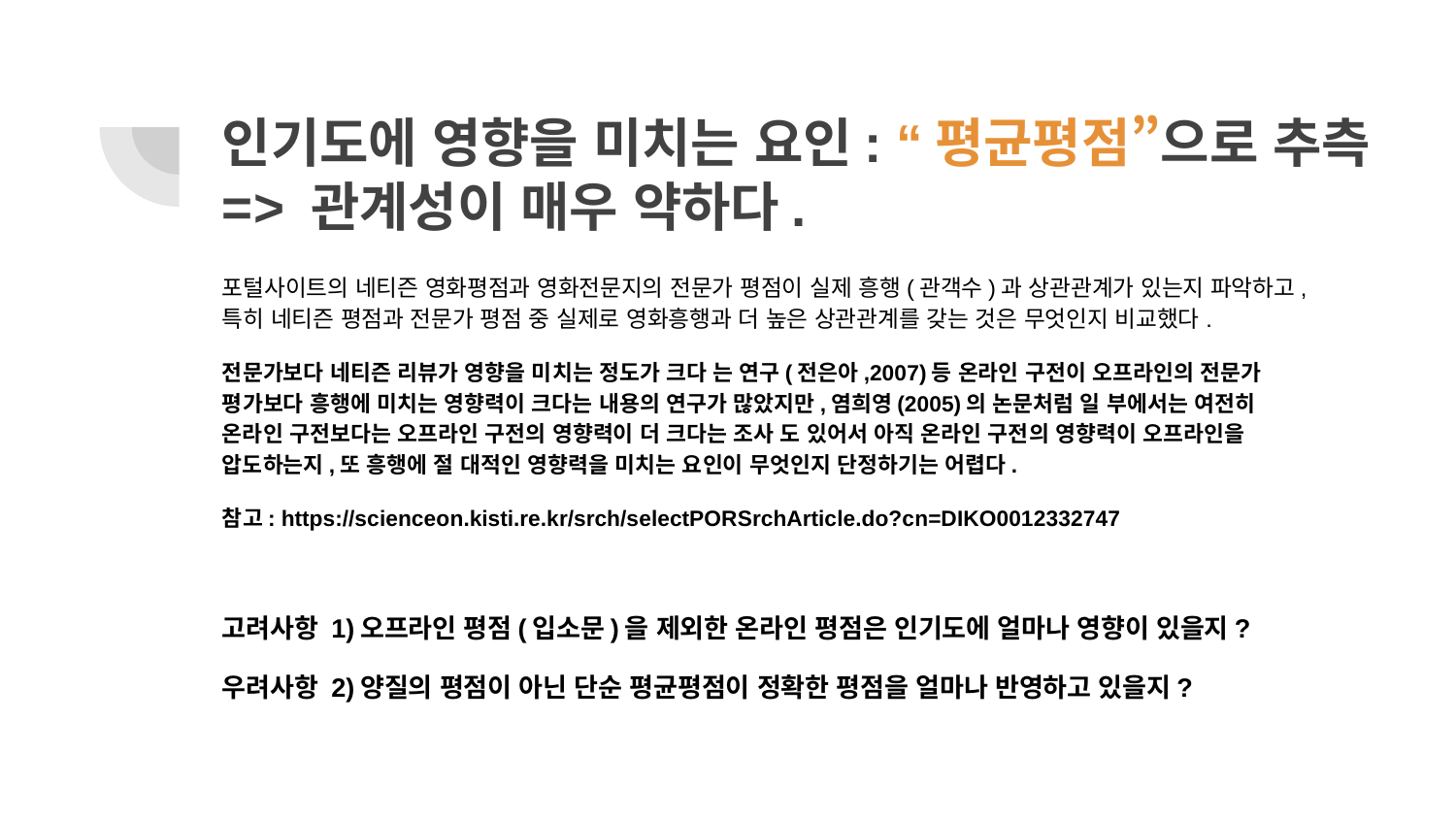

# 인기도에 영향을 미치는 요인: “평균평점”으로 추측
=> 관계성이 매우 약하다.
포털사이트의 네티즌 영화평점과 영화전문지의 전문가 평점이 실제 흥행(관객수)과 상관관계가 있는지 파악하고, 특히 네티즌 평점과 전문가 평점 중 실제로 영화흥행과 더 높은 상관관계를 갖는 것은 무엇인지 비교했다.
전문가보다 네티즌 리뷰가 영향을 미치는 정도가 크다 는 연구(전은아,2007)등 온라인 구전이 오프라인의 전문가 평가보다 흥행에 미치는 영향력이 크다는 내용의 연구가 많았지만,염희영(2005)의 논문처럼 일 부에서는 여전히 온라인 구전보다는 오프라인 구전의 영향력이 더 크다는 조사 도 있어서 아직 온라인 구전의 영향력이 오프라인을 압도하는지,또 흥행에 절 대적인 영향력을 미치는 요인이 무엇인지 단정하기는 어렵다.
참고: https://scienceon.kisti.re.kr/srch/selectPORSrchArticle.do?cn=DIKO0012332747

고려사항 1)오프라인 평점(입소문)을 제외한 온라인 평점은 인기도에 얼마나 영향이 있을지?
우려사항 2)양질의 평점이 아닌 단순 평균평점이 정확한 평점을 얼마나 반영하고 있을지?